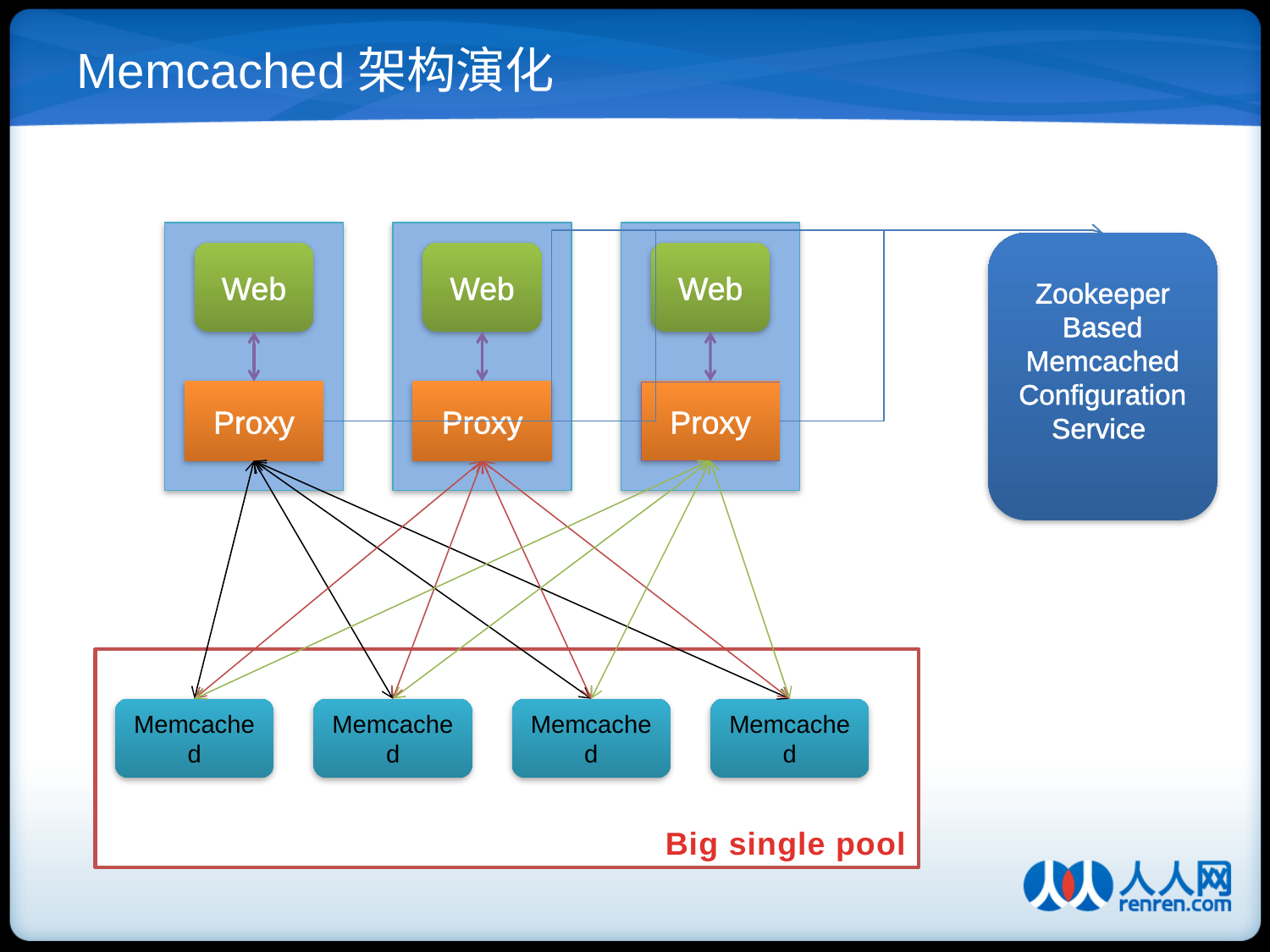

# Memcached架构演化

Zookeeper
Based
Memcached
Configuration
Service

Web
Web
Web
Proxy
Proxy
Proxy
Big single pool
Memcached
Memcached
Memcached
Memcached